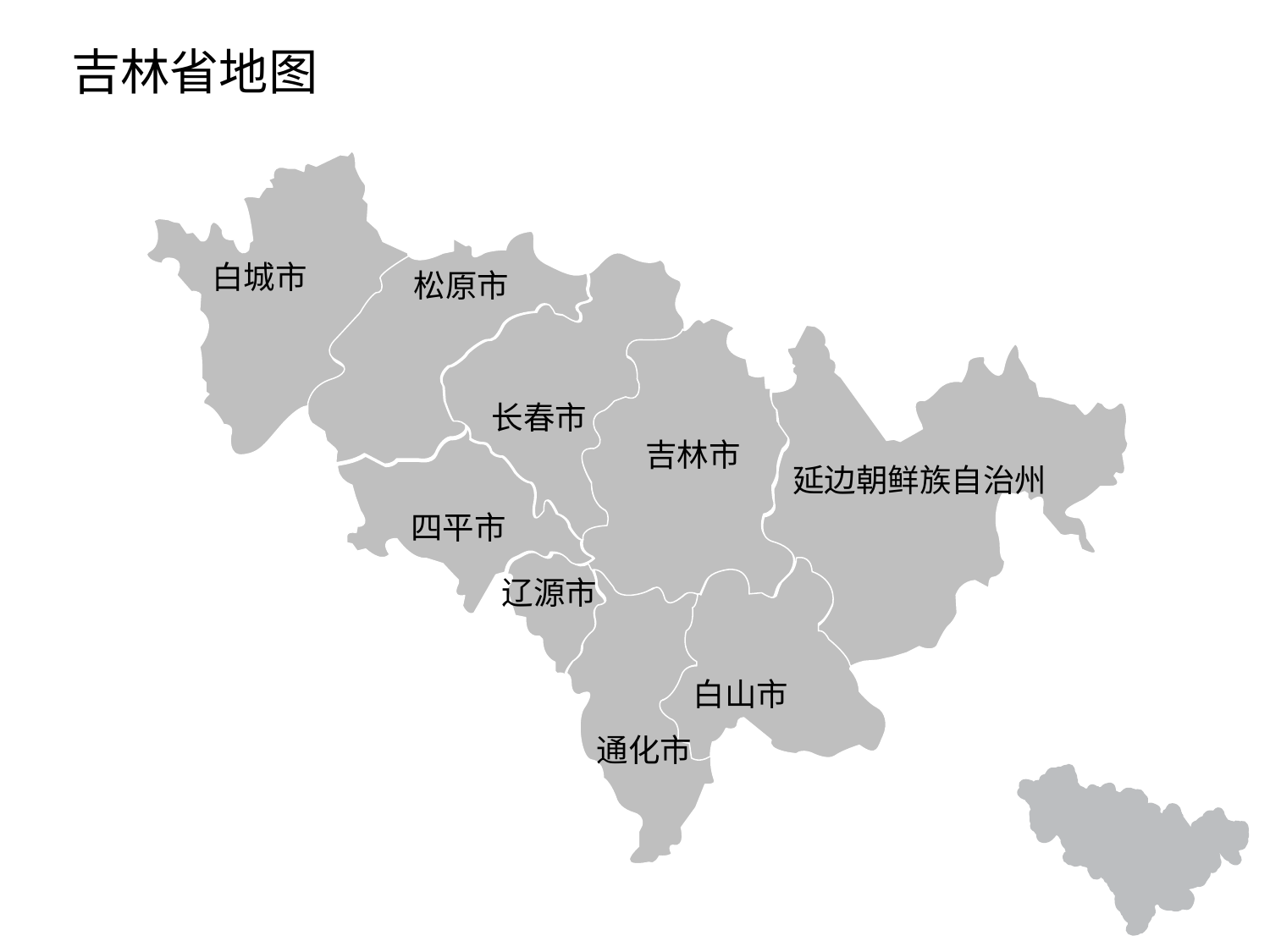

# 吉林省地图

白城市
松原市

长春市

吉林市
延边朝鲜族自治州
四平市

辽源市
白山市
通化市